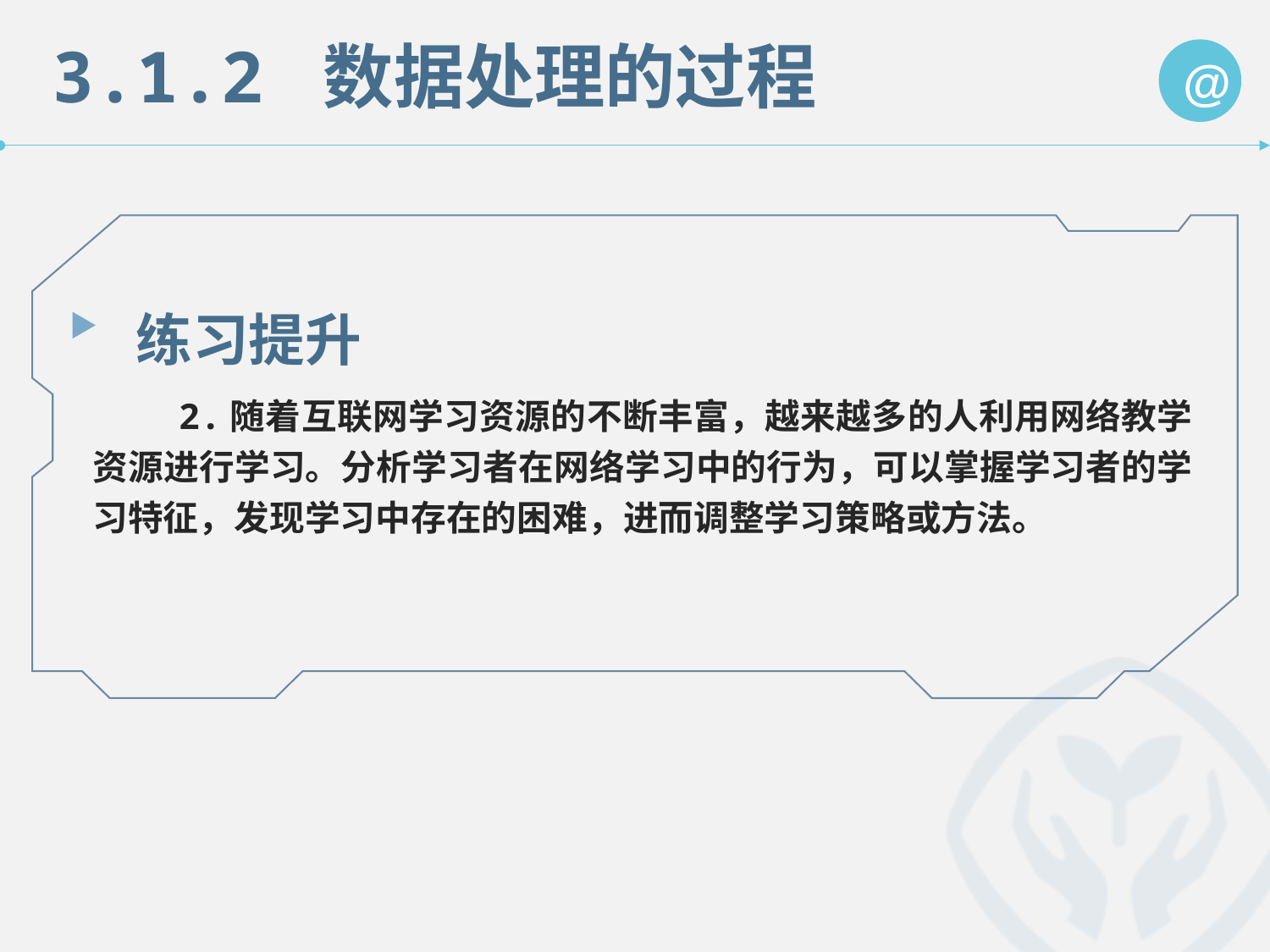

3.1.2 数据处理的过程
@

练习提升

    2.随着互联网学习资源的不断丰富，越来越多的人利用网络教学资源进行学习。分析学习者在网络学习中的行为，可以掌握学习者的学习特征，发现学习中存在的困难，进而调整学习策略或方法。